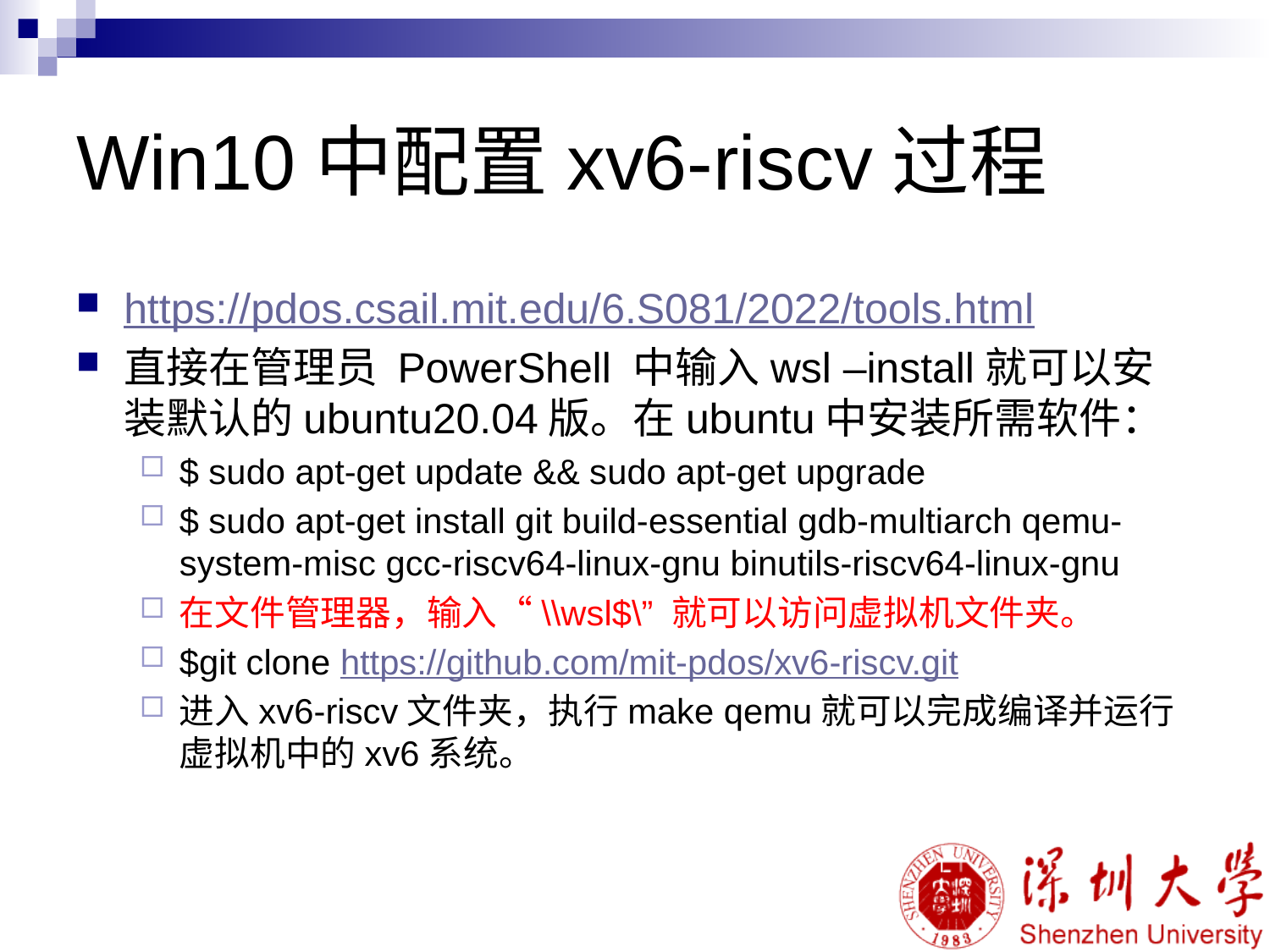

# Win10中配置xv6-riscv过程
https://pdos.csail.mit.edu/6.S081/2022/tools.html
直接在管理员 PowerShell 中输入wsl –install就可以安装默认的ubuntu20.04版。在ubuntu中安装所需软件：
$ sudo apt-get update && sudo apt-get upgrade
$ sudo apt-get install git build-essential gdb-multiarch qemu-system-misc gcc-riscv64-linux-gnu binutils-riscv64-linux-gnu
在文件管理器，输入“\\wsl$\” 就可以访问虚拟机文件夹。
$git clone https://github.com/mit-pdos/xv6-riscv.git
进入xv6-riscv文件夹，执行make qemu就可以完成编译并运行虚拟机中的xv6系统。